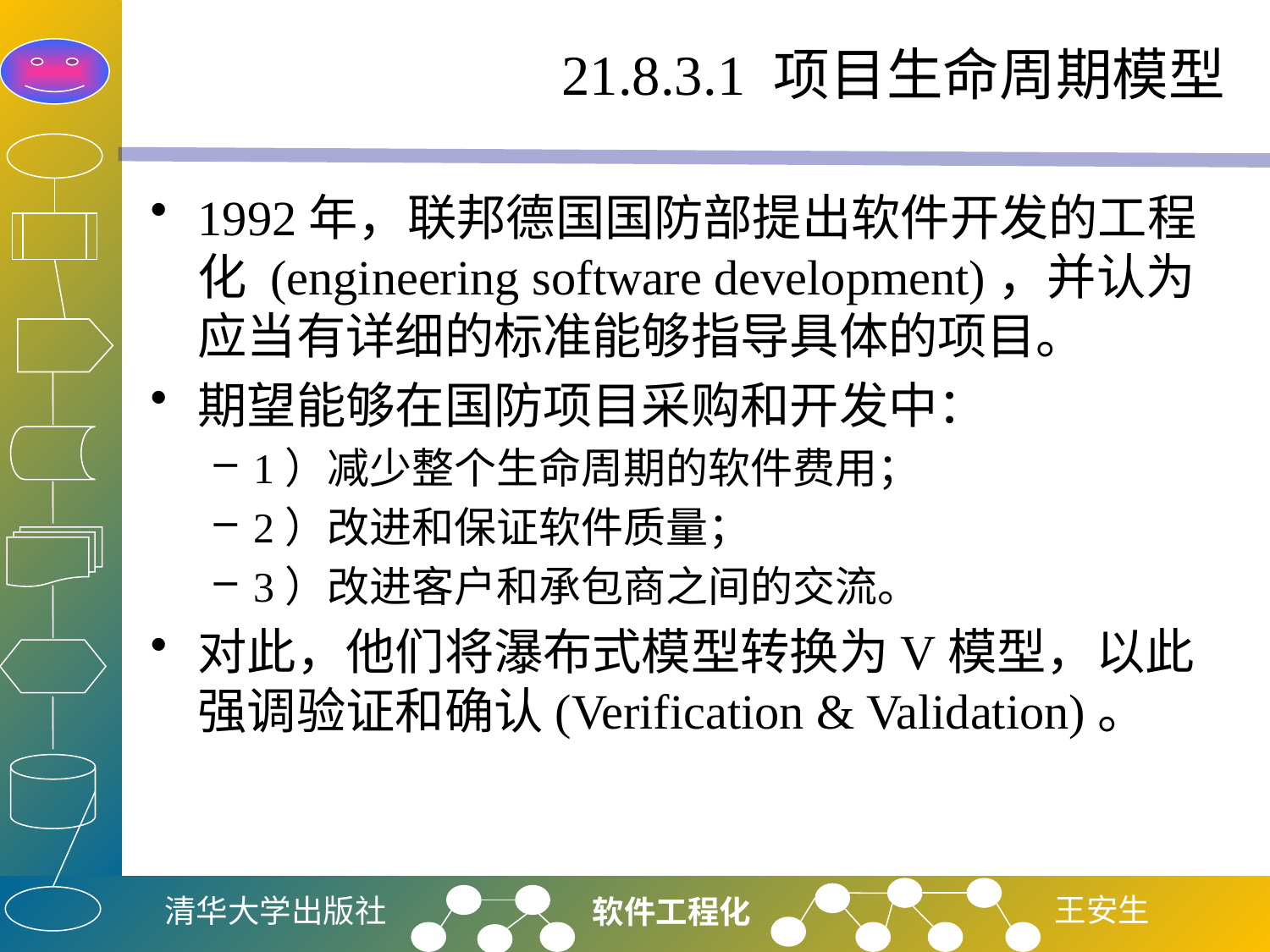

# 21.8.3.1 项目生命周期模型
1992年，联邦德国国防部提出软件开发的工程化 (engineering software development)，并认为应当有详细的标准能够指导具体的项目。
期望能够在国防项目采购和开发中：
1）减少整个生命周期的软件费用；
2）改进和保证软件质量；
3）改进客户和承包商之间的交流。
对此，他们将瀑布式模型转换为V模型，以此强调验证和确认(Verification & Validation)。